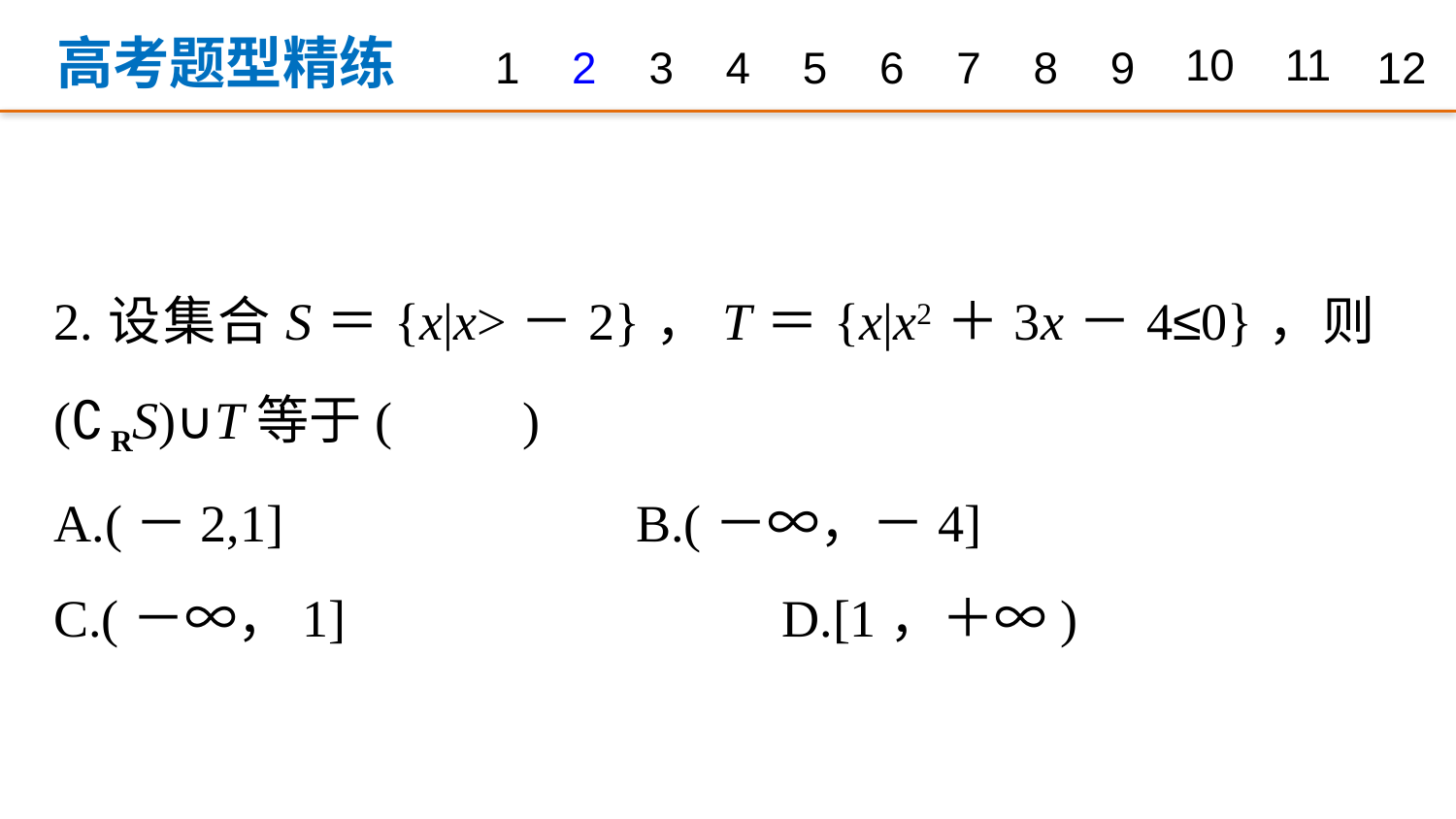

高考题型精练
1
2
3
4
5
6
7
8
9
10
11
12
2.设集合S＝{x|x>－2}，T＝{x|x2＋3x－4≤0}，则(∁RS)∪T等于(　　)
A.(－2,1]  			B.(－∞，－4]
C.(－∞，1]  			D.[1，＋∞)